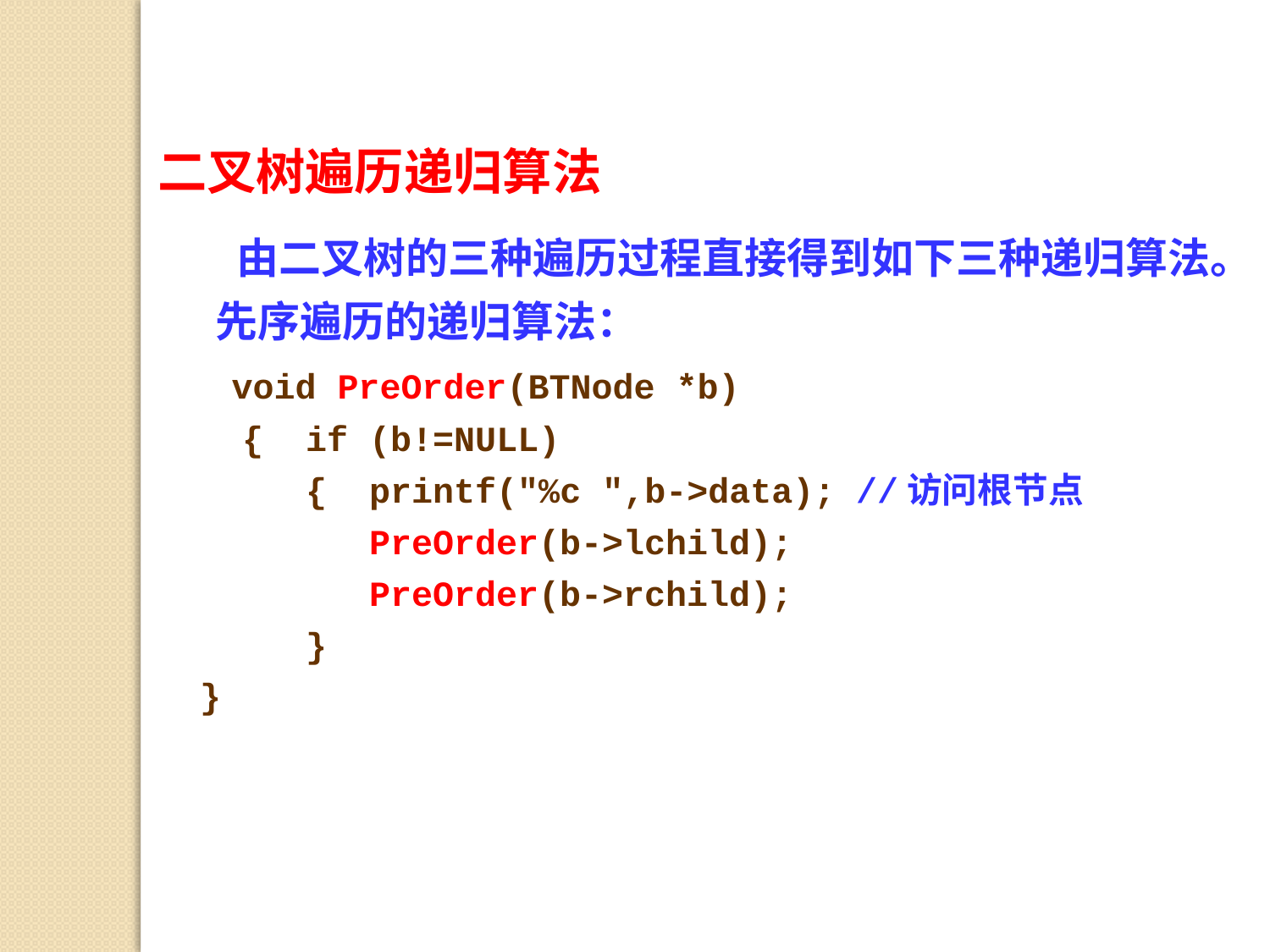

二叉树遍历递归算法
      由二叉树的三种遍历过程直接得到如下三种递归算法。
     先序遍历的递归算法：
       void PreOrder(BTNode *b)
    {  if (b!=NULL)
       {  printf("%c ",b->data); //访问根节点
	    PreOrder(b->lchild);
	    PreOrder(b->rchild);
       }
  }